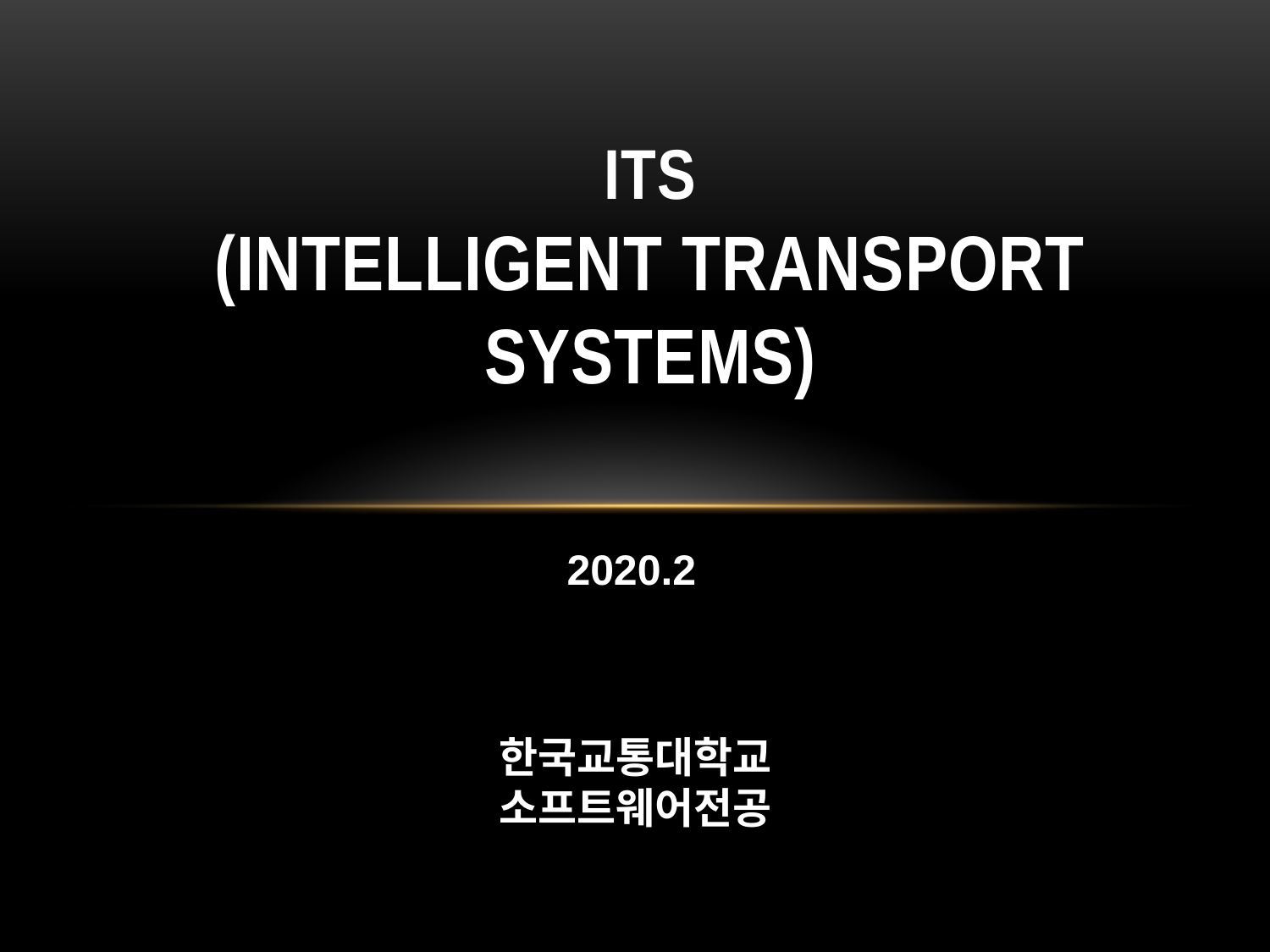

# ITS (Intelligent Transport Systems)
2020.2
한국교통대학교
소프트웨어전공